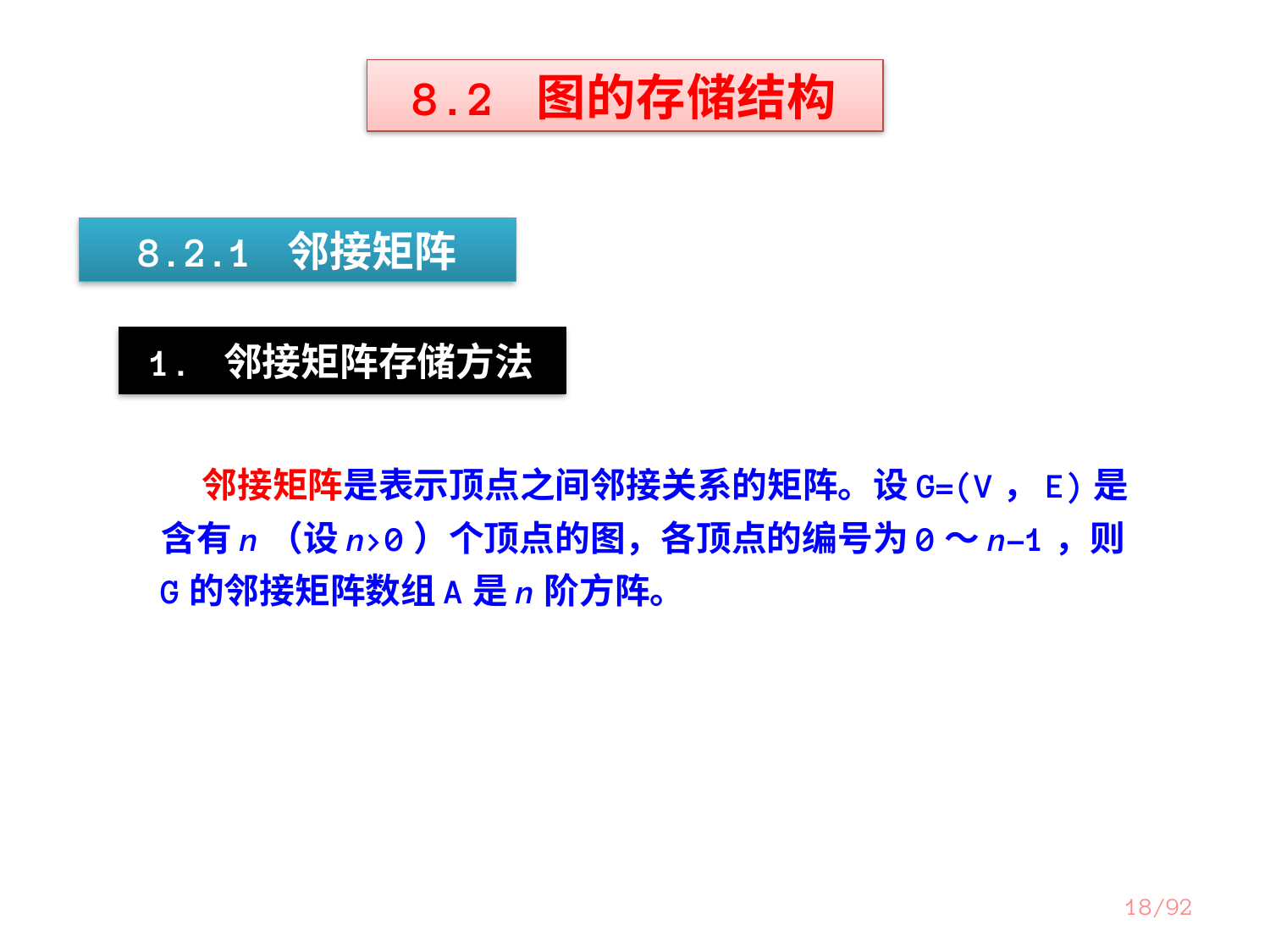

8.2 图的存储结构
8.2.1 邻接矩阵
1. 邻接矩阵存储方法
    邻接矩阵是表示顶点之间邻接关系的矩阵。设G=(V，E)是含有n（设n>0）个顶点的图，各顶点的编号为0～n-1，则G的邻接矩阵数组A是n阶方阵。
18/92